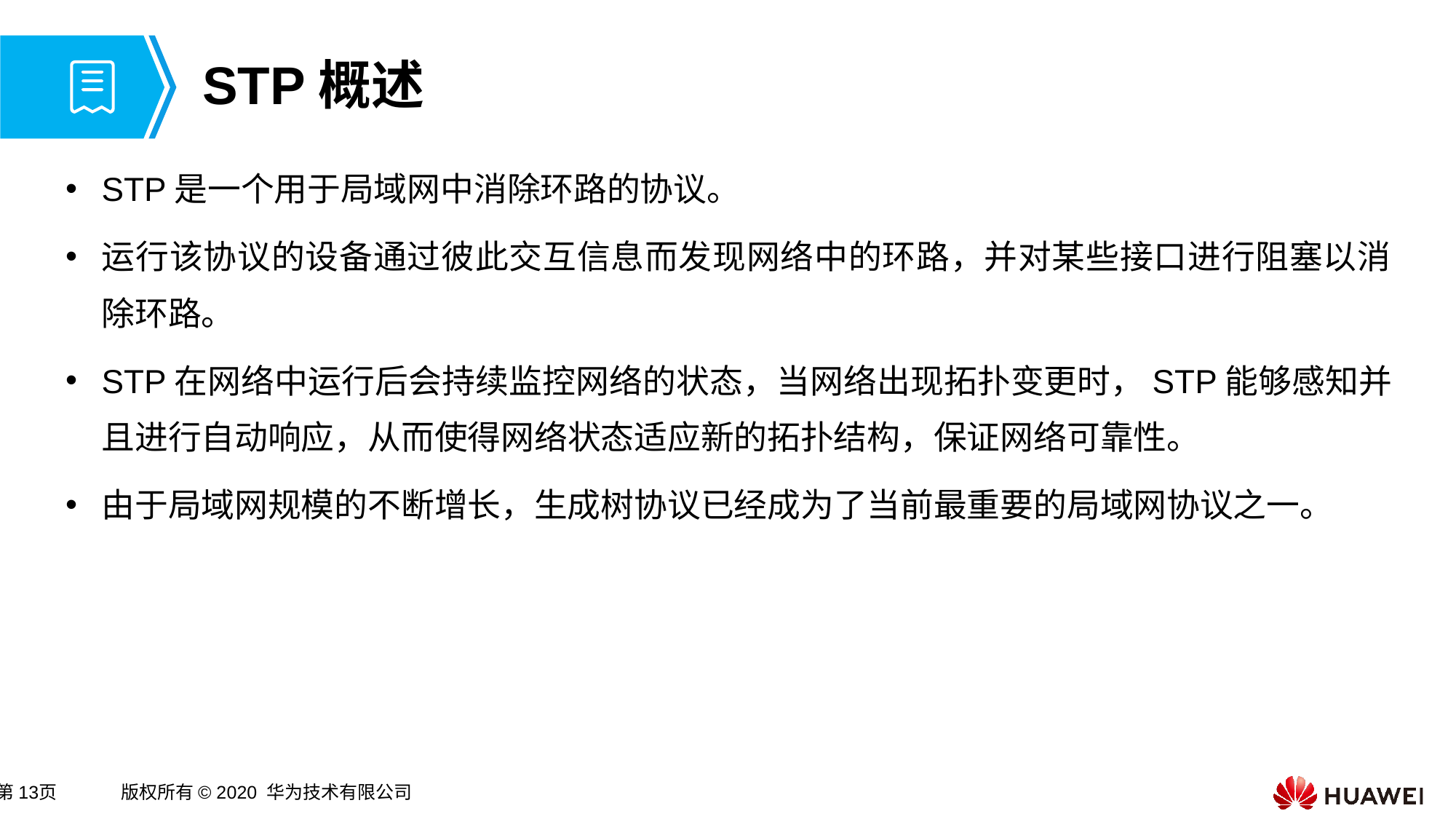

# STP概述
STP是一个用于局域网中消除环路的协议。
运行该协议的设备通过彼此交互信息而发现网络中的环路，并对某些接口进行阻塞以消除环路。
STP在网络中运行后会持续监控网络的状态，当网络出现拓扑变更时，STP能够感知并且进行自动响应，从而使得网络状态适应新的拓扑结构，保证网络可靠性。
由于局域网规模的不断增长，生成树协议已经成为了当前最重要的局域网协议之一。